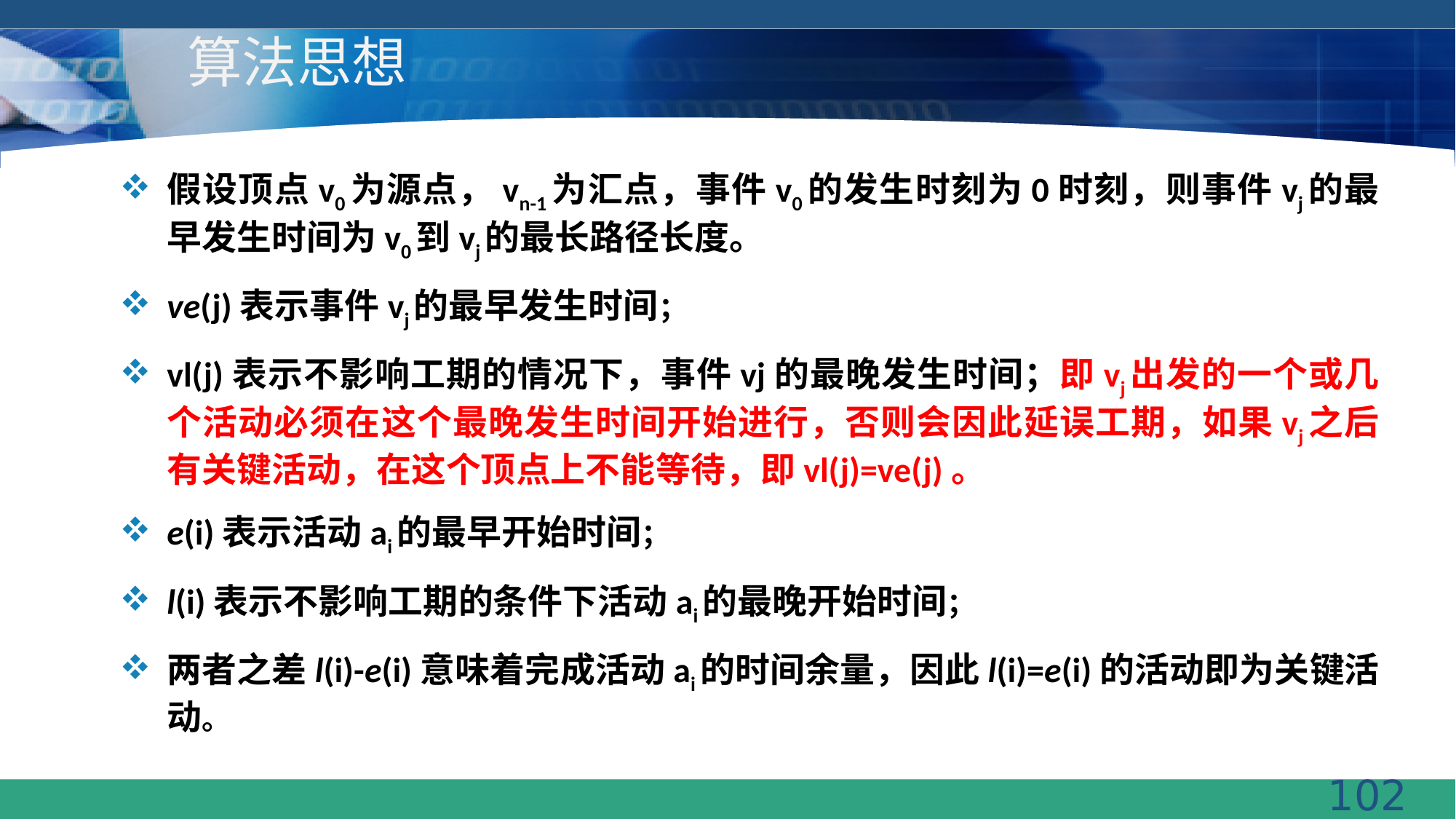

# 算法思想
假设顶点v0为源点，vn-1为汇点，事件v0的发生时刻为0时刻，则事件vj的最早发生时间为v0到vj的最长路径长度。
ve(j)表示事件vj的最早发生时间；
vl(j)表示不影响工期的情况下，事件vj的最晚发生时间；即vj出发的一个或几个活动必须在这个最晚发生时间开始进行，否则会因此延误工期，如果vj之后有关键活动，在这个顶点上不能等待，即vl(j)=ve(j)。
e(i)表示活动ai的最早开始时间；
l(i)表示不影响工期的条件下活动ai的最晚开始时间；
两者之差l(i)-e(i)意味着完成活动ai的时间余量，因此l(i)=e(i)的活动即为关键活动。